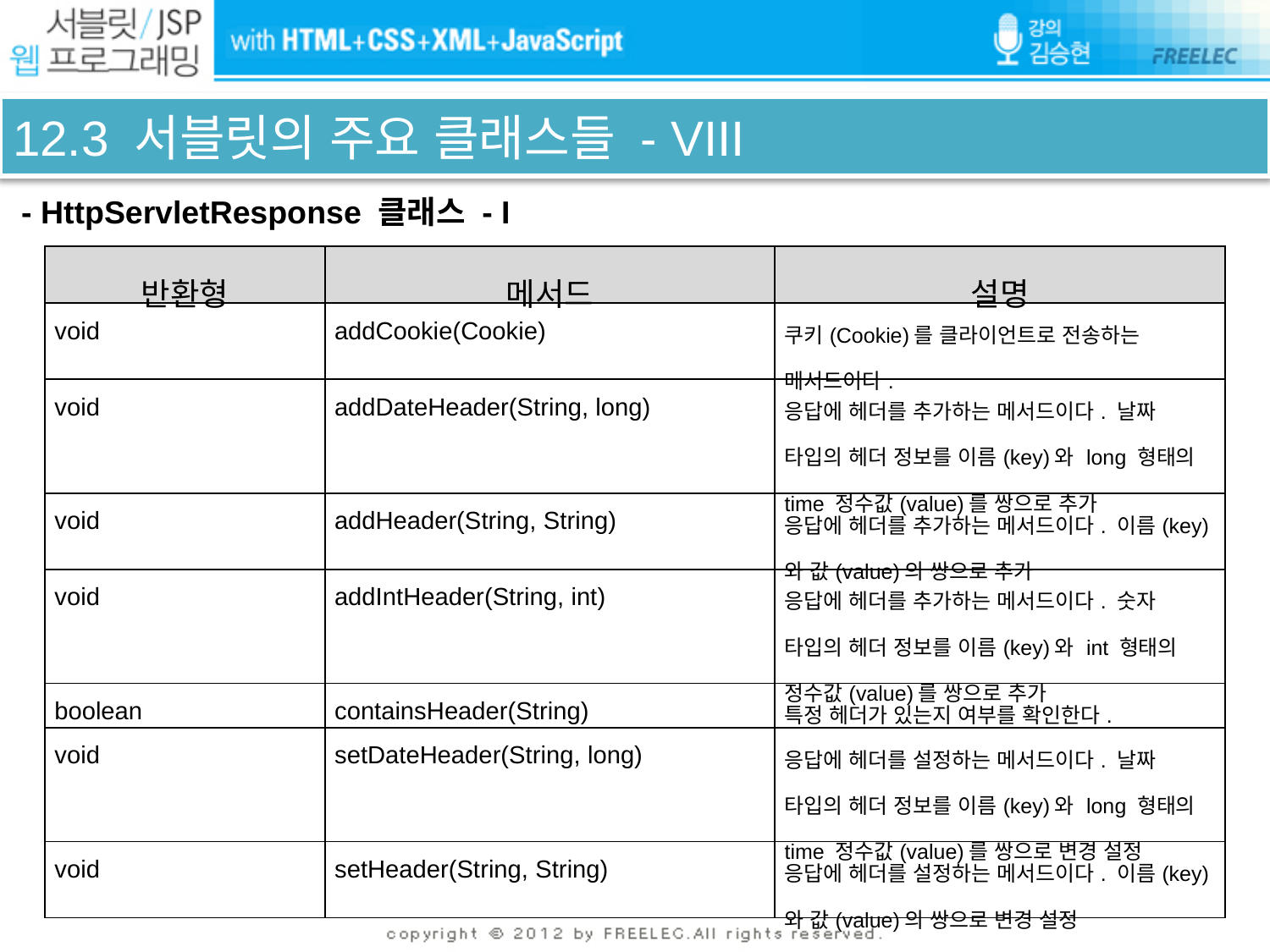

# 12.3 서블릿의 주요 클래스들 - VIII
 - HttpServletResponse 클래스 - I
| 반환형 | 메서드 | 설명 |
| --- | --- | --- |
| void | addCookie(Cookie) | 쿠키(Cookie)를 클라이언트로 전송하는 메서드이다. |
| void | addDateHeader(String, long) | 응답에 헤더를 추가하는 메서드이다. 날짜 타입의 헤더 정보를 이름(key)와 long 형태의 time 정수값(value)를 쌍으로 추가 |
| void | addHeader(String, String) | 응답에 헤더를 추가하는 메서드이다. 이름(key)와 값(value)의 쌍으로 추가 |
| void | addIntHeader(String, int) | 응답에 헤더를 추가하는 메서드이다. 숫자 타입의 헤더 정보를 이름(key)와 int 형태의 정수값(value)를 쌍으로 추가 |
| boolean | containsHeader(String) | 특정 헤더가 있는지 여부를 확인한다. |
| void | setDateHeader(String, long) | 응답에 헤더를 설정하는 메서드이다. 날짜 타입의 헤더 정보를 이름(key)와 long 형태의 time 정수값(value)를 쌍으로 변경 설정 |
| void | setHeader(String, String) | 응답에 헤더를 설정하는 메서드이다. 이름(key)와 값(value)의 쌍으로 변경 설정 |